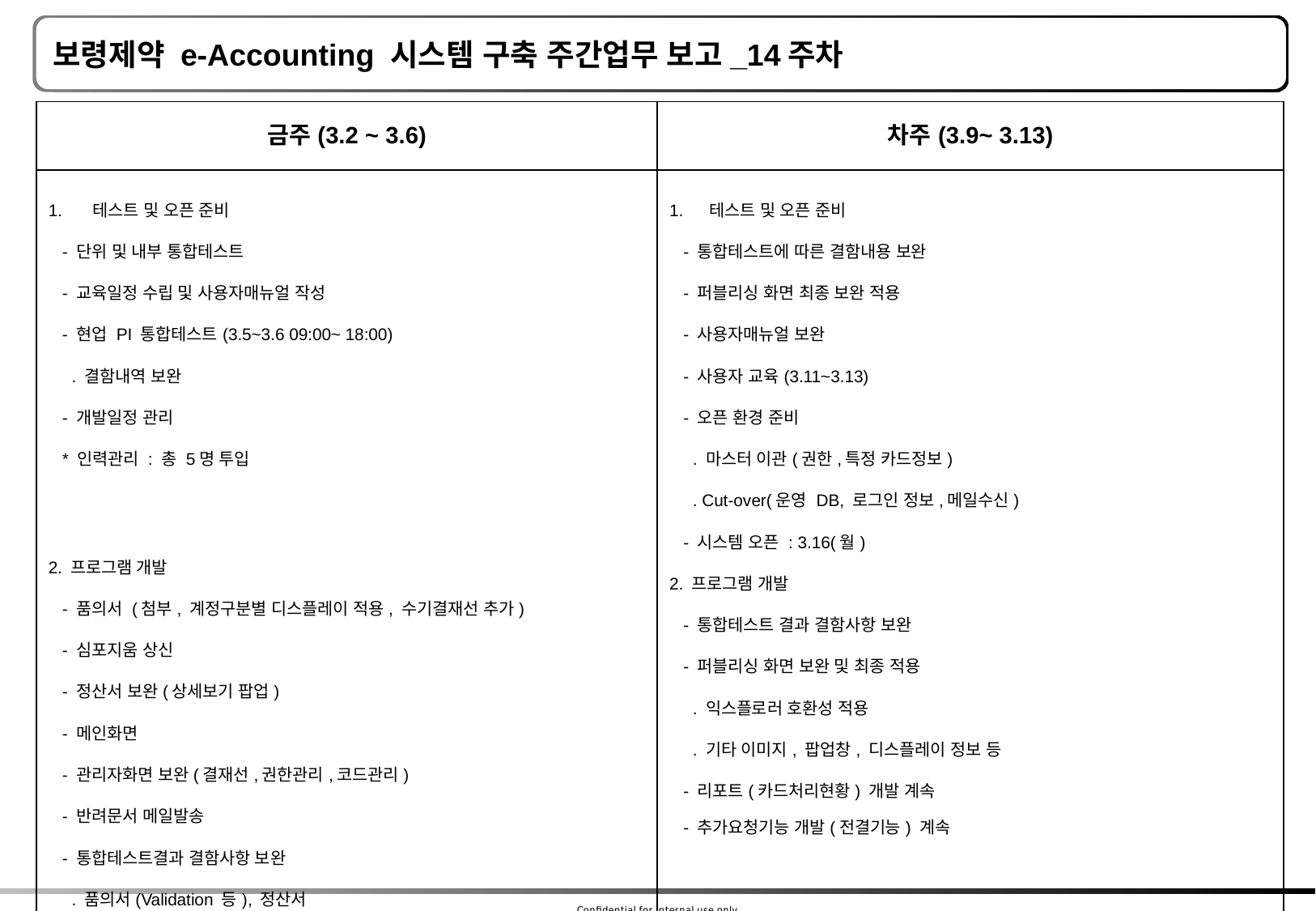

보령제약 e-Accounting 시스템 구축 주간업무 보고_14주차
| 금주(3.2 ~ 3.6) | 차주(3.9~ 3.13) |
| --- | --- |
| 테스트 및 오픈 준비 - 단위 및 내부 통합테스트 - 교육일정 수립 및 사용자매뉴얼 작성 - 현업 PI 통합테스트(3.5~3.6 09:00~ 18:00) . 결함내역 보완 - 개발일정 관리 \* 인력관리 : 총 5명 투입 2. 프로그램 개발 - 품의서 (첨부, 계정구분별 디스플레이 적용, 수기결재선 추가) - 심포지움 상신 - 정산서 보완(상세보기 팝업) - 메인화면 - 관리자화면 보완(결재선,권한관리,코드관리) - 반려문서 메일발송 - 통합테스트결과 결함사항 보완 . 품의서(Validation 등), 정산서 . 결재선 유형 추가, 수기 결재선 추가 | 테스트 및 오픈 준비 - 통합테스트에 따른 결함내용 보완 - 퍼블리싱 화면 최종 보완 적용 - 사용자매뉴얼 보완 - 사용자 교육(3.11~3.13) - 오픈 환경 준비 . 마스터 이관(권한,특정 카드정보) . Cut-over(운영 DB, 로그인 정보,메일수신) - 시스템 오픈 : 3.16(월) 2. 프로그램 개발 - 통합테스트 결과 결함사항 보완 - 퍼블리싱 화면 보완 및 최종 적용 . 익스플로러 호환성 적용 . 기타 이미지, 팝업창, 디스플레이 정보 등 - 리포트(카드처리현황) 개발 계속 - 추가요청기능 개발(전결기능) 계속 |